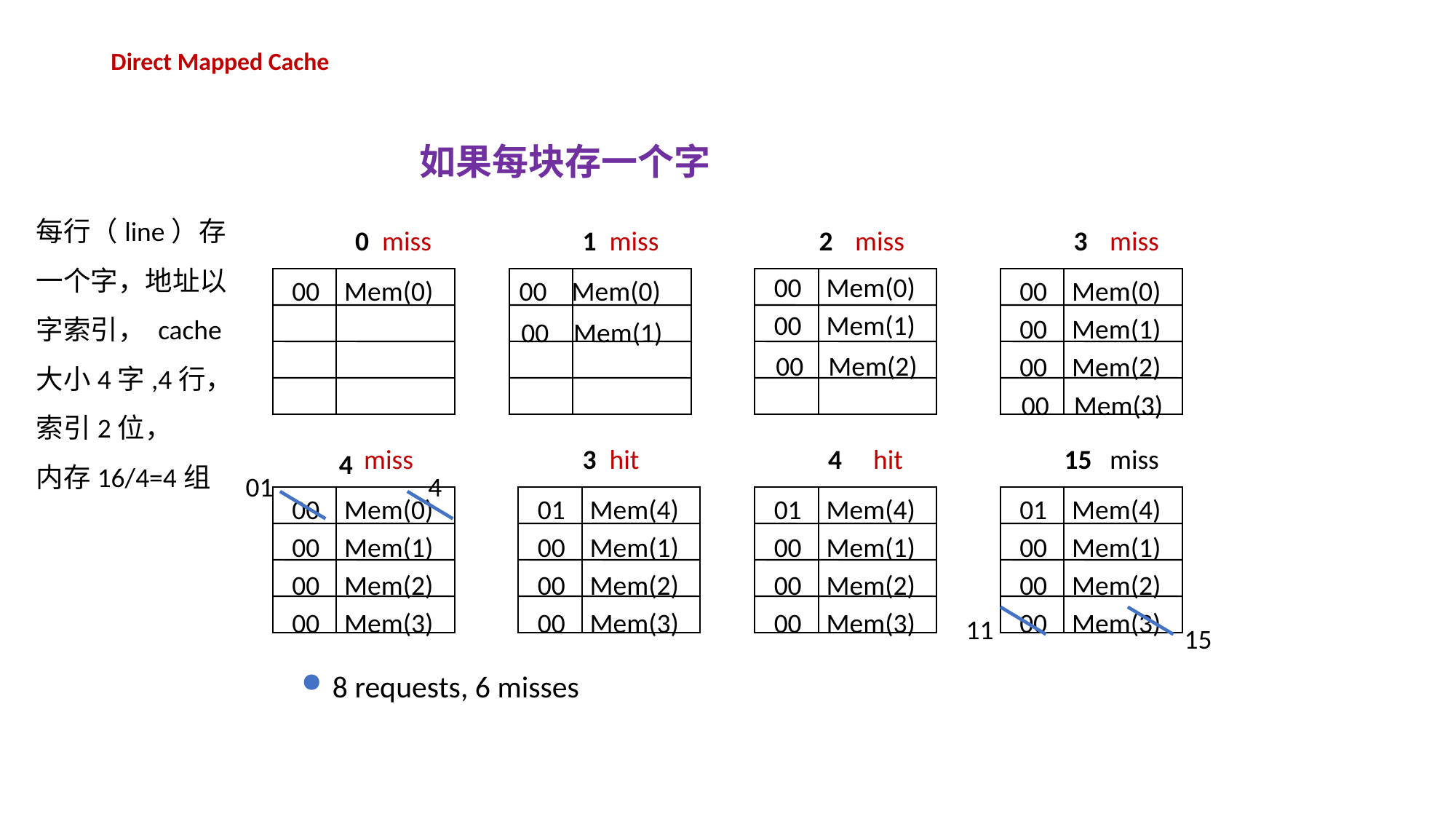

# Direct Mapped Cache
如果每块存一个字
每行（line）存一个字，地址以字索引， cache大小4字,4行，索引2位，
内存16/4=4组
miss
miss
miss
miss
0
1
2
3
00    Mem(0)
00    Mem(1)
00    Mem(0)
00    Mem(0)
00    Mem(1)
00    Mem(2)

00    Mem(0)

00    Mem(1)
00    Mem(2)
00    Mem(3)
miss
hit
hit
15
miss
3
4
4
01
4

00    Mem(0)
00    Mem(1)
00    Mem(2)
00    Mem(3)
01    Mem(4)
00    Mem(1)
00    Mem(2)
00    Mem(3)
01    Mem(4)
00    Mem(1)
00    Mem(2)
00    Mem(3)
01    Mem(4)
00    Mem(1)
00    Mem(2)
00    Mem(3)

11

15
8 requests, 6 misses